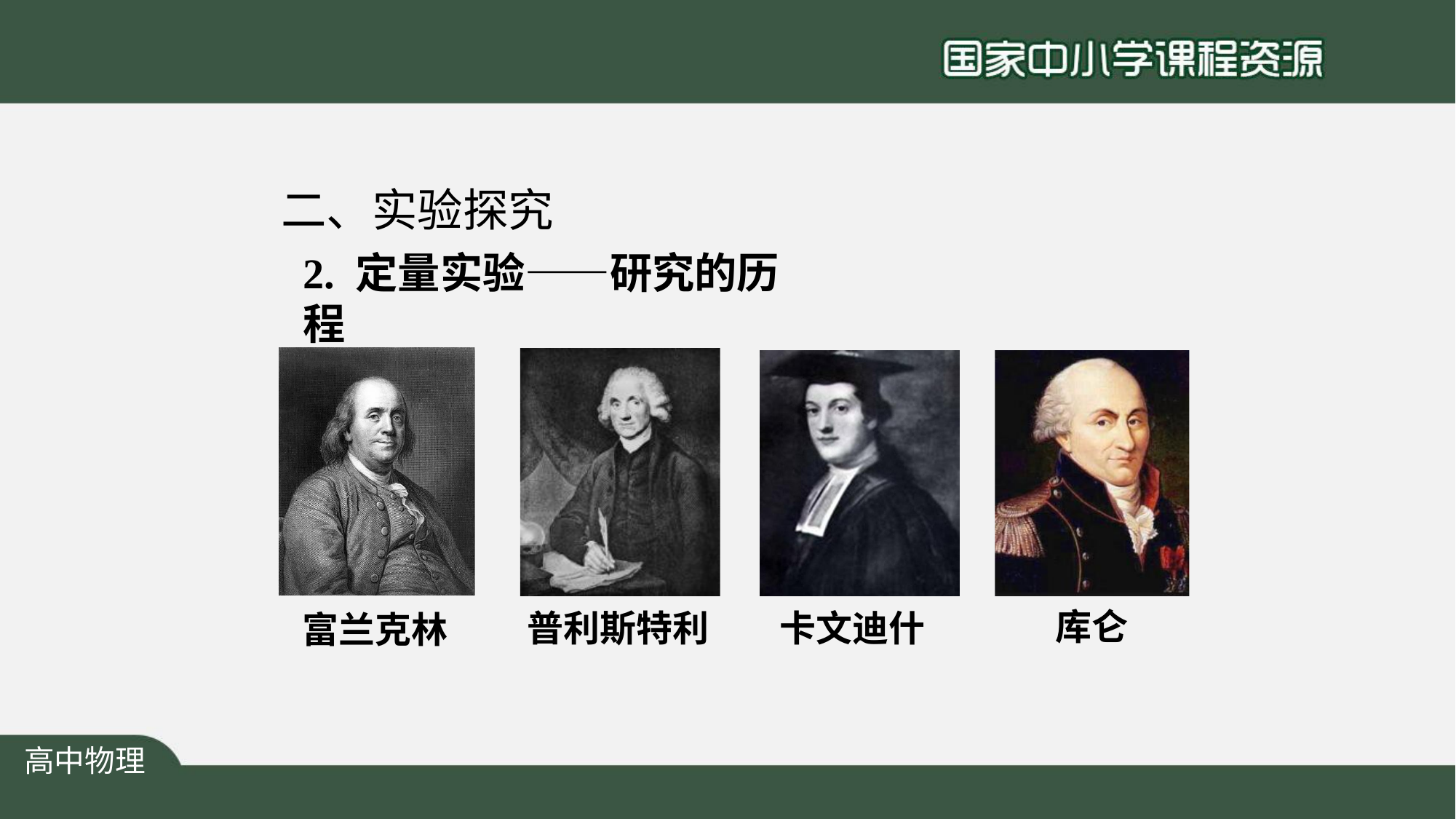

# 二、实验探究
2. 定量实验——研究的历程

库仑
普利斯特利
卡文迪什
富兰克林
高中物理